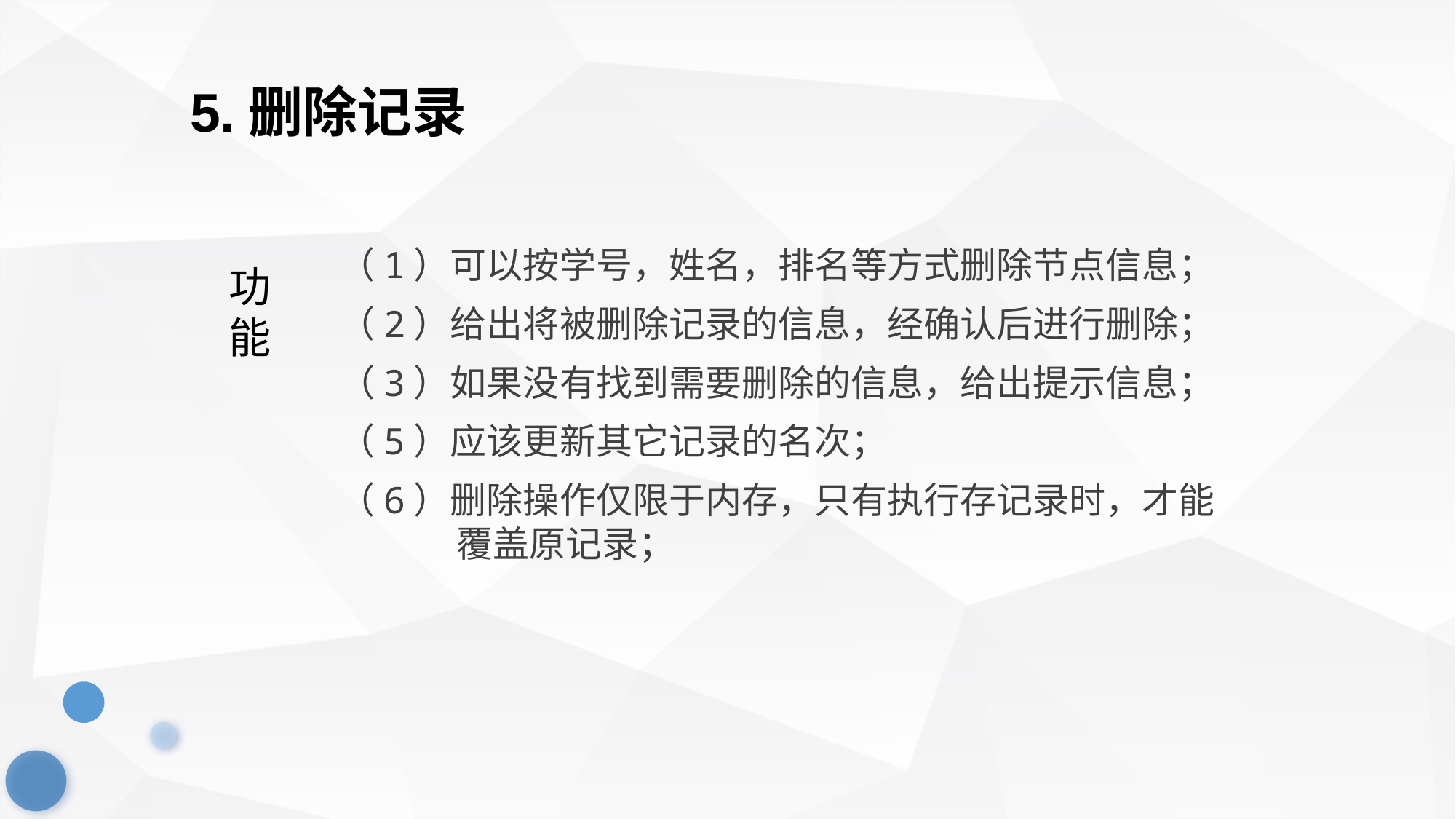

5.删除记录
（1）可以按学号，姓名，排名等方式删除节点信息；
（2）给出将被删除记录的信息，经确认后进行删除；
（3）如果没有找到需要删除的信息，给出提示信息；
（5）应该更新其它记录的名次；
（6）删除操作仅限于内存，只有执行存记录时，才能覆盖原记录；

功能